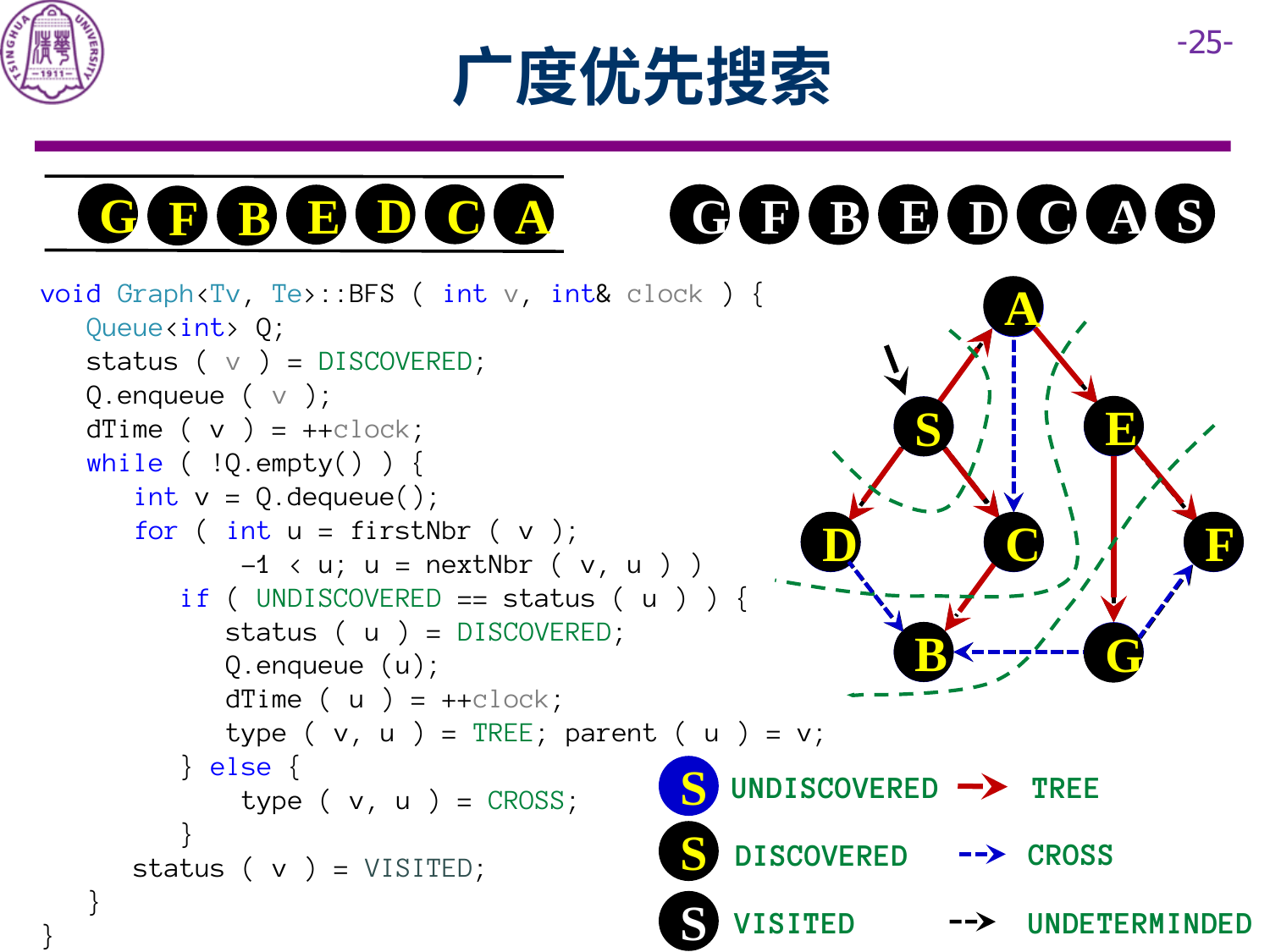

# 广度优先搜索
G
S
S
D
G
E
C
A
F
C
E
A
D
B
F
B
void Graph<Tv, Te>::BFS ( int v, int& clock ) {
   Queue<int> Q;
   status ( v ) = DISCOVERED;
   Q.enqueue ( v );
   dTime ( v ) = ++clock;
   while ( !Q.empty() ) {
      int v = Q.dequeue();
      for ( int u = firstNbr ( v );
             -1 < u; u = nextNbr ( v, u ) )
         if ( UNDISCOVERED == status ( u ) ) {
            status ( u ) = DISCOVERED;
            Q.enqueue (u);
            dTime ( u ) = ++clock;
            type ( v, u ) = TREE; parent ( u ) = v;
         } else {
             type ( v, u ) = CROSS;
         }
      status ( v ) = VISITED;
   }
}
A
A

E
S
S
E

D
F
C
D
F
C
B
B
G
G
S
TREE
UNDISCOVERED
S
CROSS
DISCOVERED
S
VISITED
UNDETERMINDED